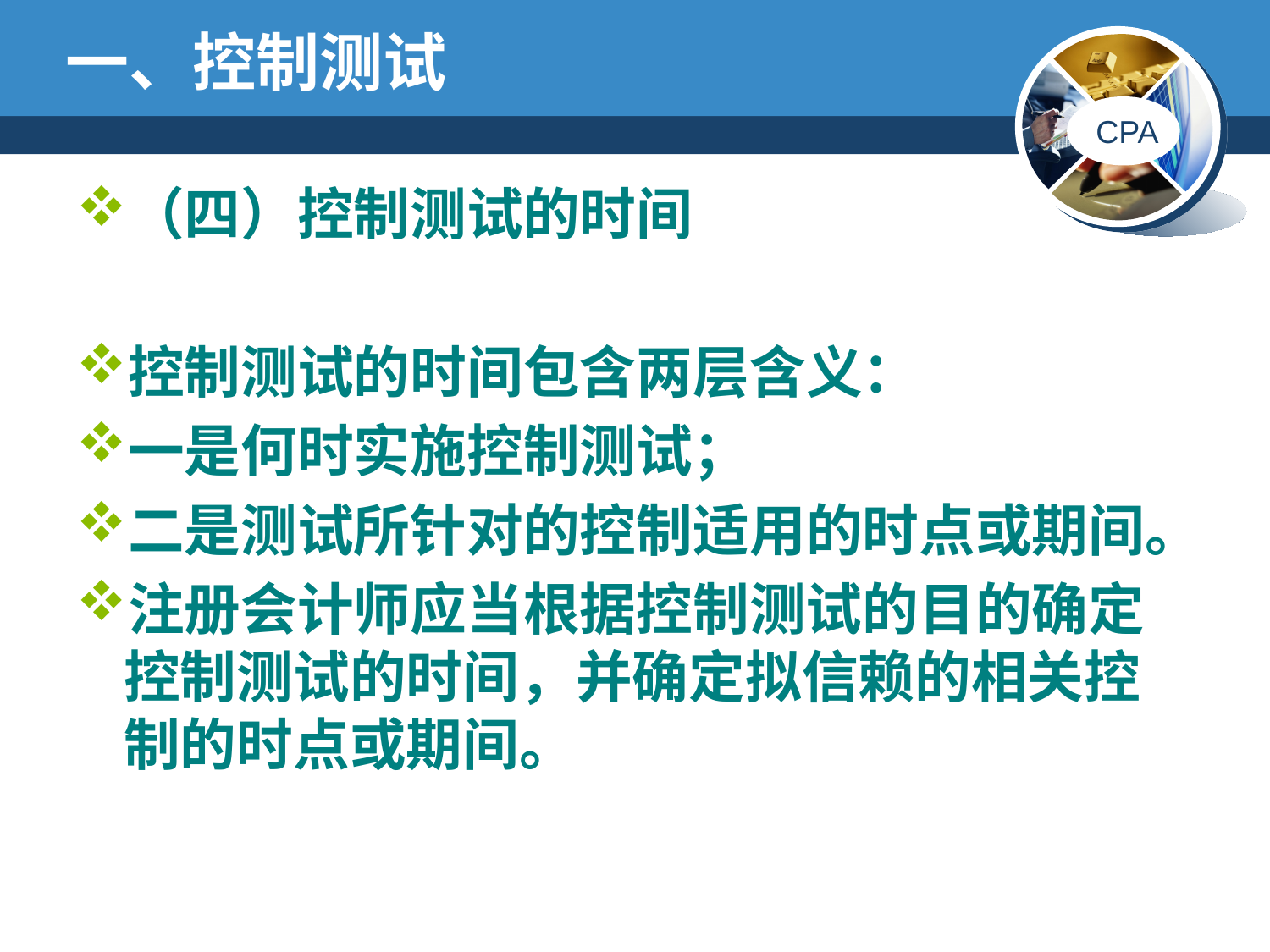

# 一、控制测试
（四）控制测试的时间

控制测试的时间包含两层含义：
一是何时实施控制测试；
二是测试所针对的控制适用的时点或期间。
注册会计师应当根据控制测试的目的确定控制测试的时间，并确定拟信赖的相关控制的时点或期间。